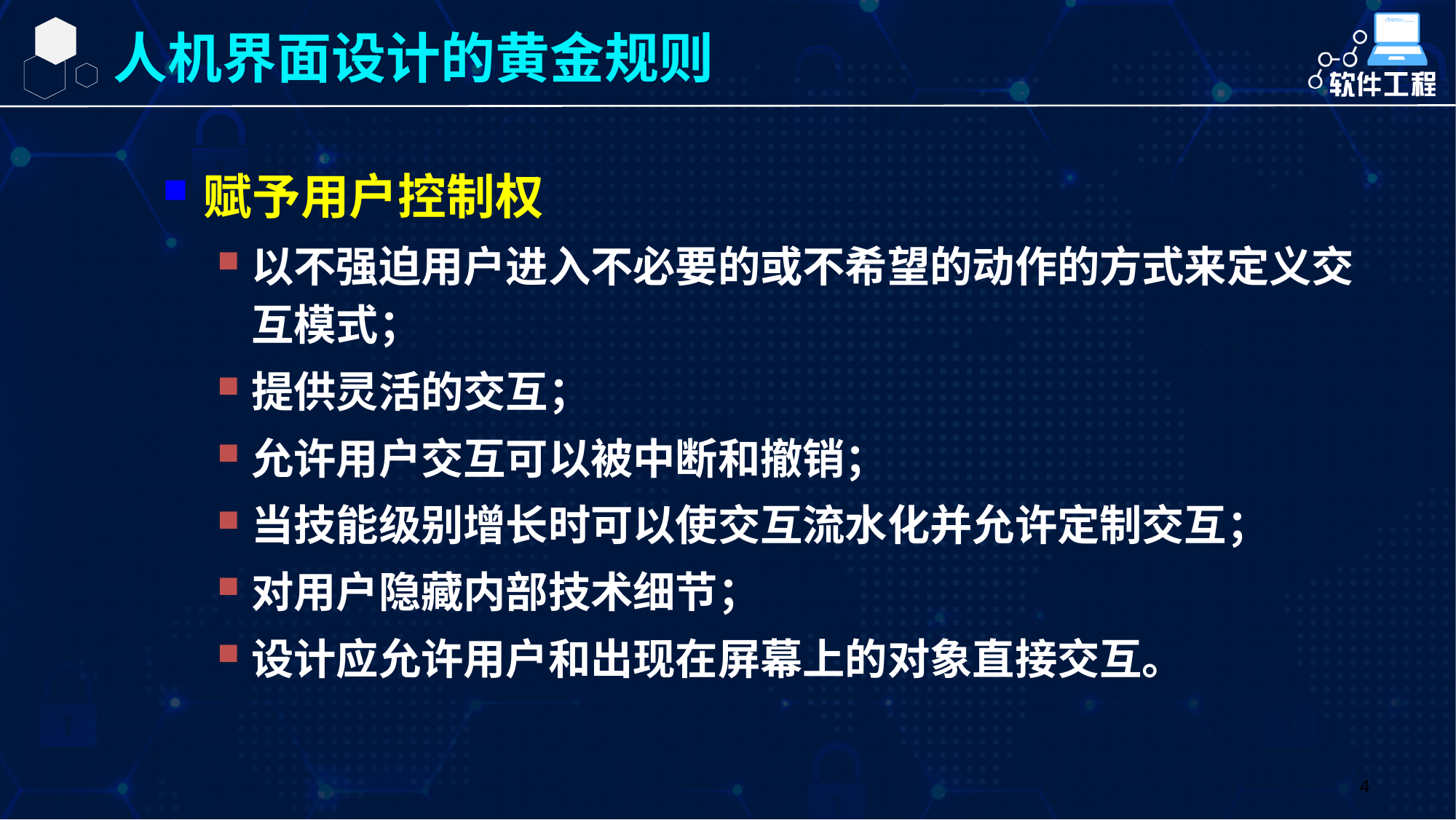

人机界面设计的黄金规则
赋予用户控制权
以不强迫用户进入不必要的或不希望的动作的方式来定义交互模式；
提供灵活的交互；
允许用户交互可以被中断和撤销；
当技能级别增长时可以使交互流水化并允许定制交互；
对用户隐藏内部技术细节；
设计应允许用户和出现在屏幕上的对象直接交互。
4